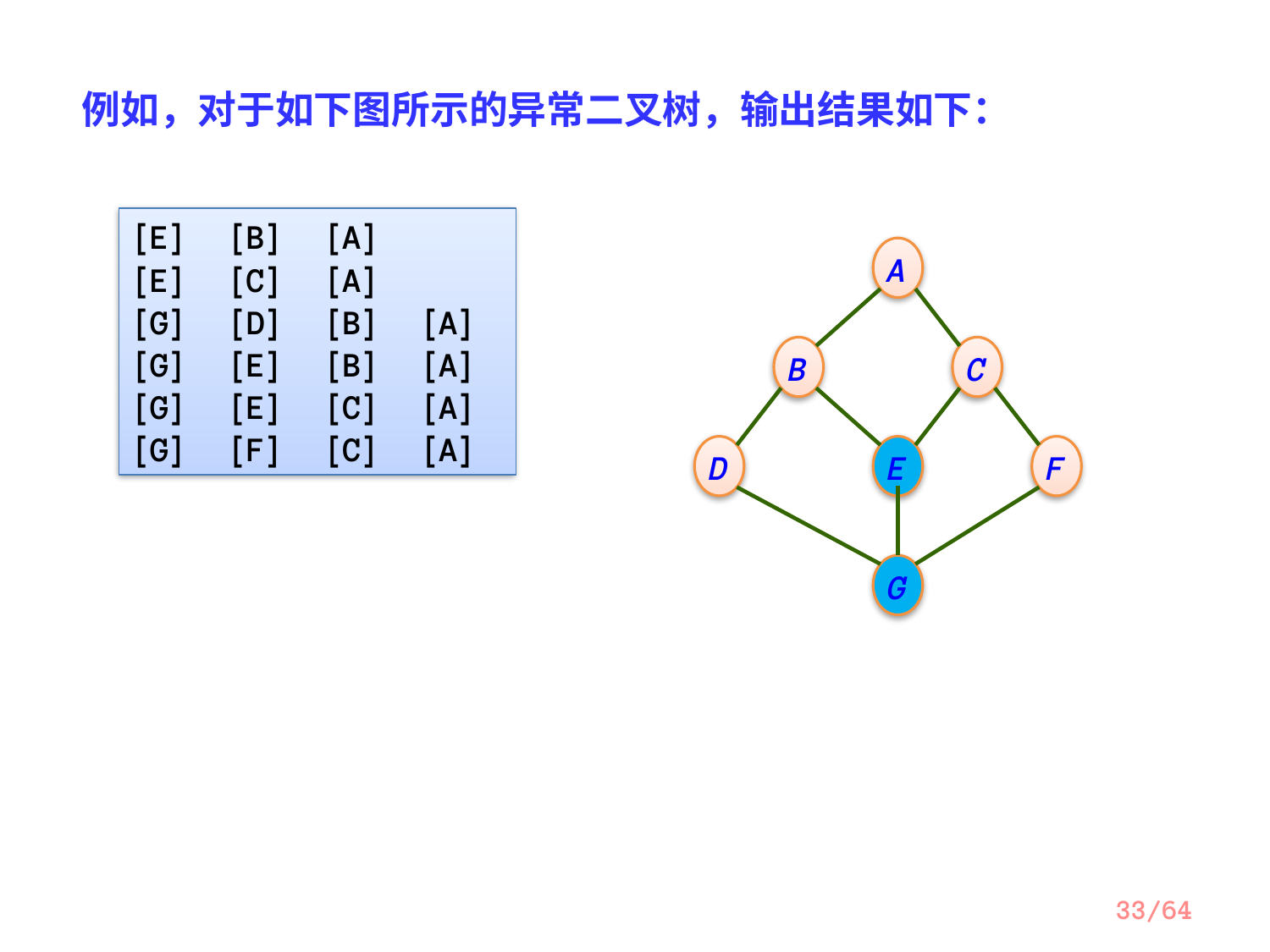

例如，对于如下图所示的异常二叉树，输出结果如下：
[E]  [B]  [A]
[E]  [C]  [A]
[G]  [D]  [B]  [A]
[G]  [E]  [B]  [A]
[G]  [E]  [C]  [A]
[G]  [F]  [C]  [A]
A
B
C
D
E
F
G
33/64